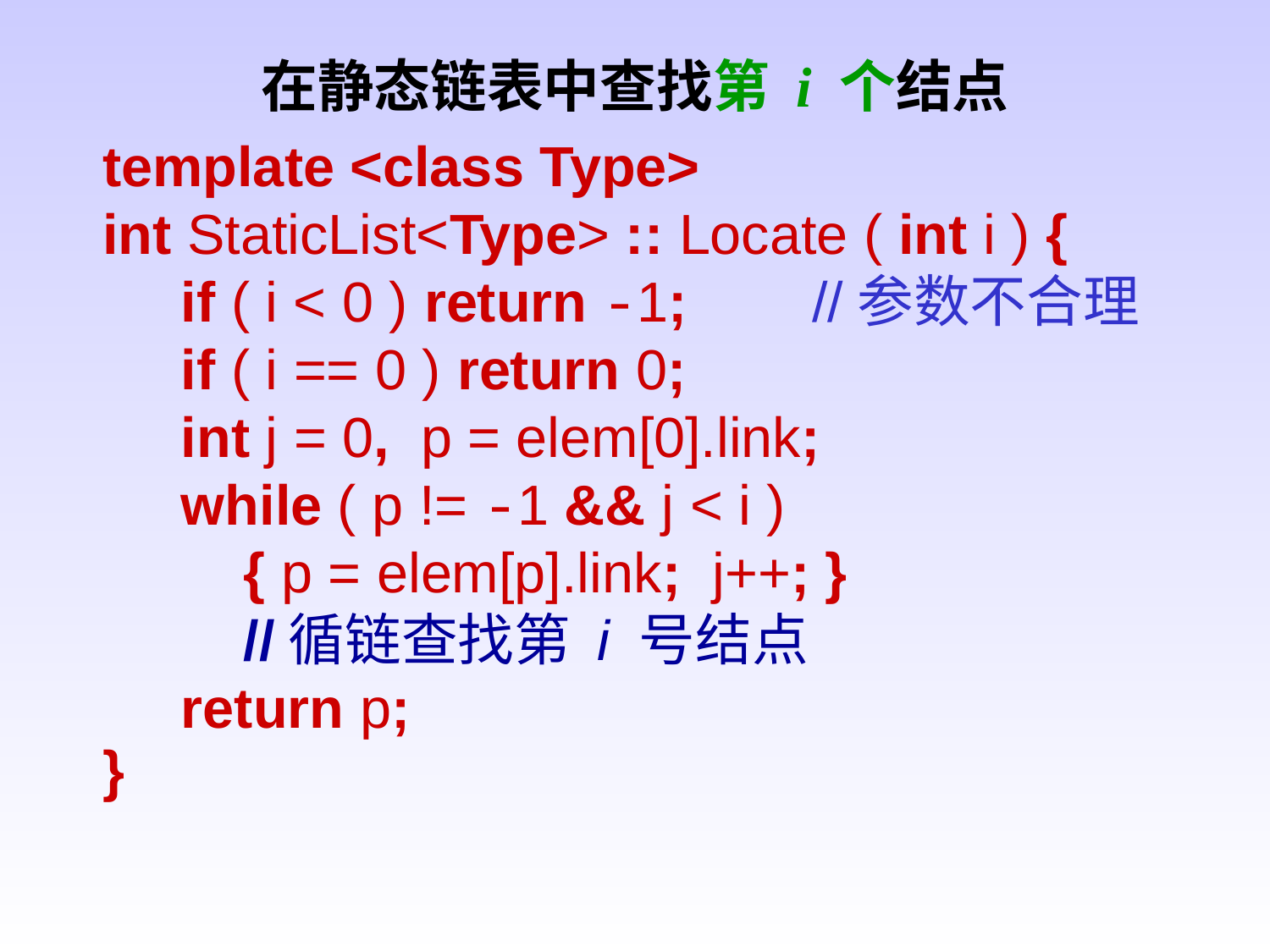

# 在静态链表中查找第 i 个结点
template <class Type>
int StaticList<Type> :: Locate ( int i ) {
     if ( i < 0 ) return -1;        //参数不合理
     if ( i == 0 ) return 0;
     int j = 0,  p = elem[0].link;
     while ( p != -1 && j < i )
         { p = elem[p].link;  j++; }
         //循链查找第 i 号结点
     return p;
}